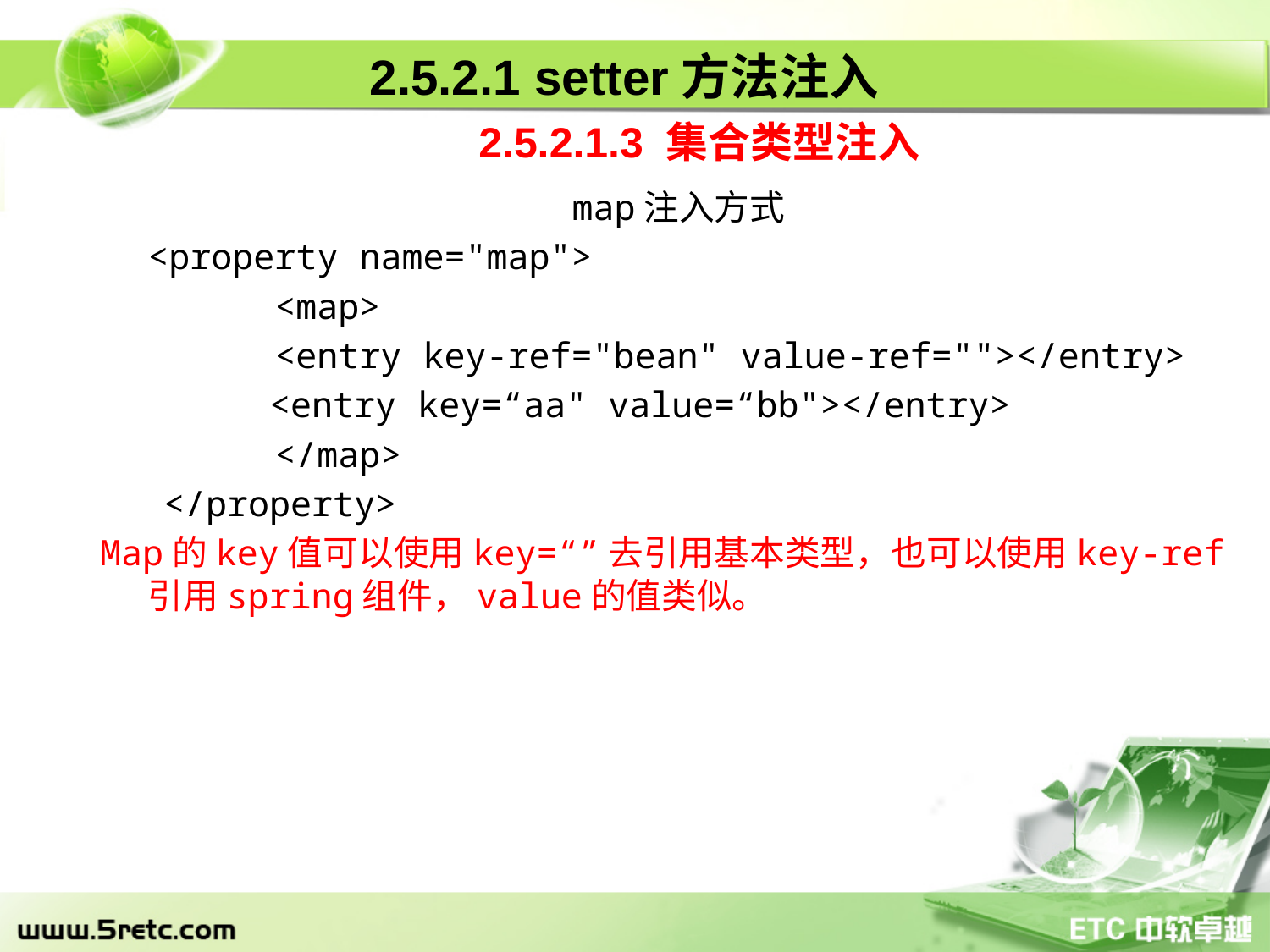

2.5.2.1 setter方法注入

2.5.2.1.3 集合类型注入
map注入方式
	<property name="map">
   	<map>
   	<entry key-ref="bean" value-ref=""></entry>
        <entry key=“aa" value=“bb"></entry>
   	</map>
   </property>
Map的key值可以使用key=“”去引用基本类型，也可以使用key-ref引用spring组件，value的值类似。